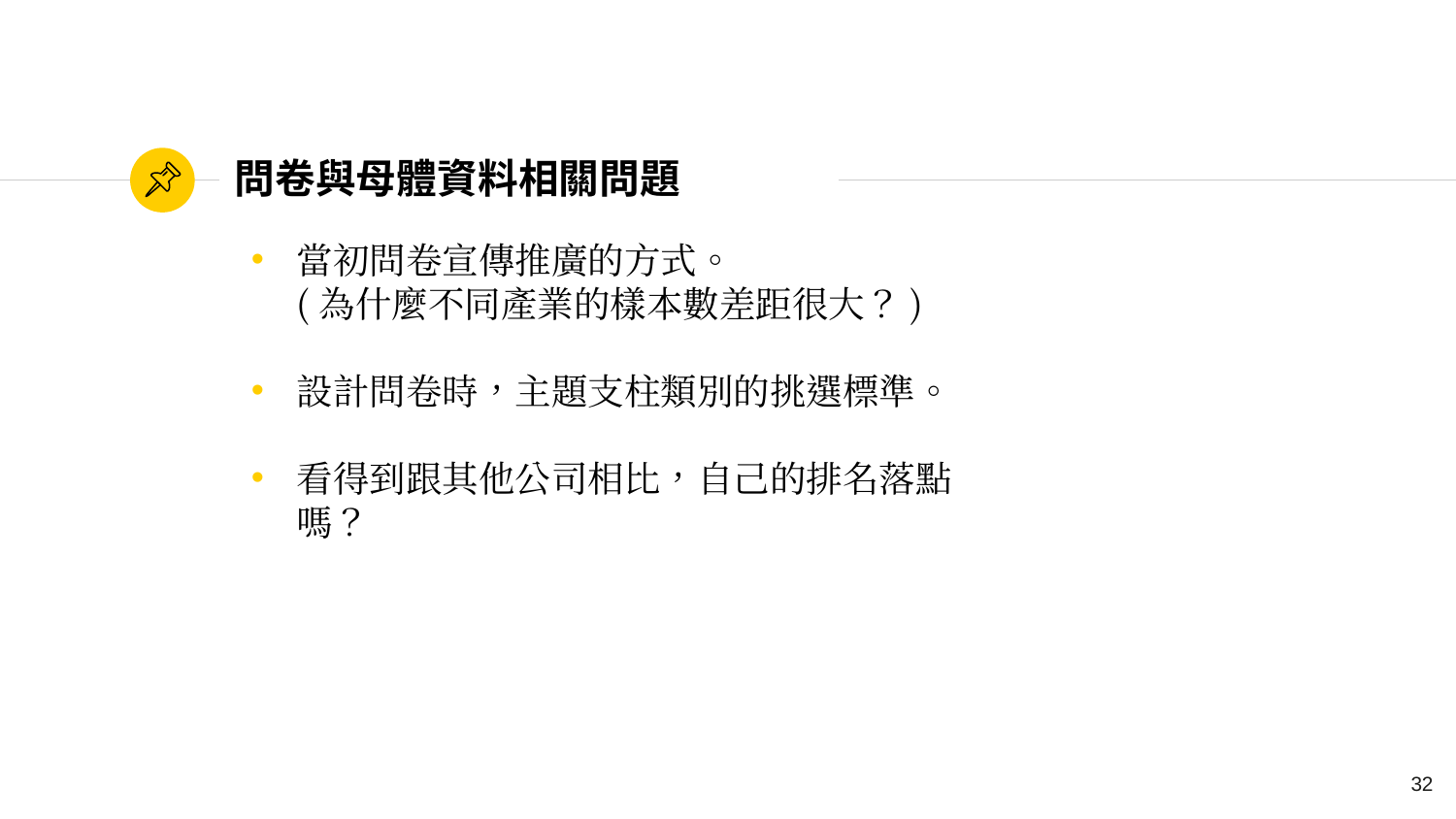

# 問卷與母體資料相關問題

當初問卷宣傳推廣的方式。
(為什麼不同產業的樣本數差距很大？)
設計問卷時，主題支柱類別的挑選標準。
看得到跟其他公司相比，自己的排名落點嗎？
32